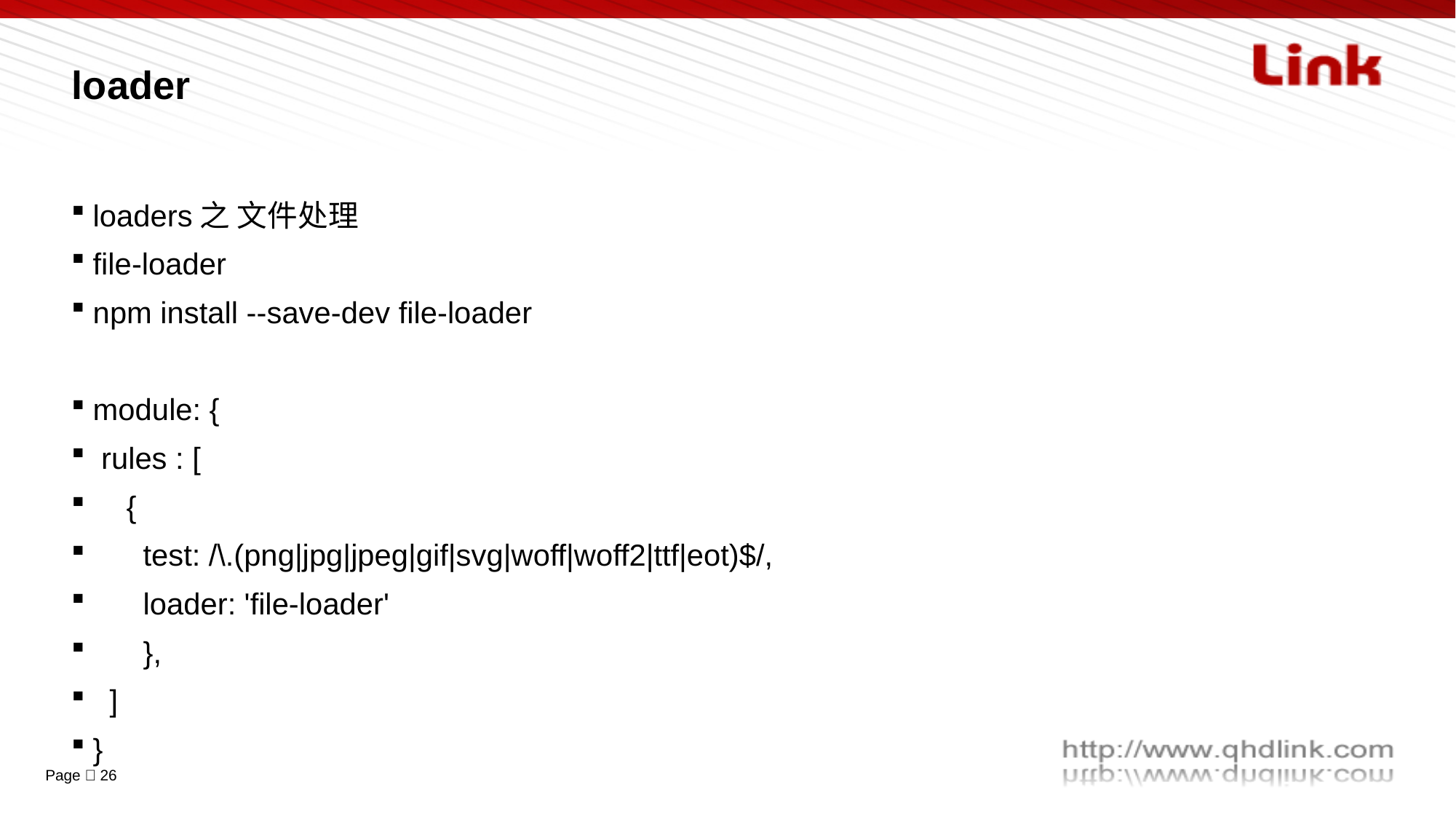

# loader
loaders之 文件处理
file-loader
npm install --save-dev file-loader

module: {
 rules : [
    {
      test: /\.(png|jpg|jpeg|gif|svg|woff|woff2|ttf|eot)$/,
      loader: 'file-loader'
      },
  ]
}